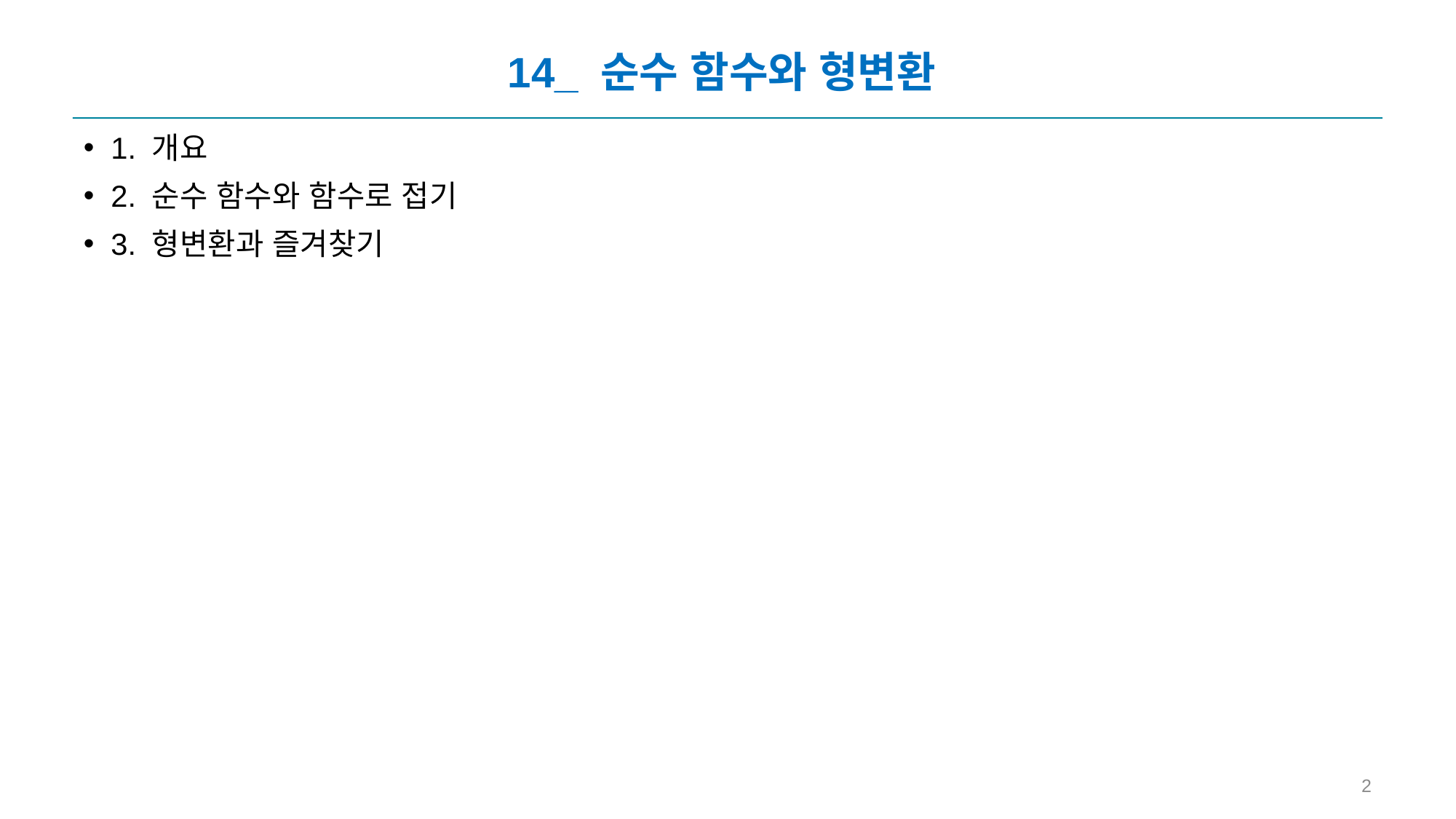

# 14_ 순수 함수와 형변환
1. 개요
2. 순수 함수와 함수로 접기
3. 형변환과 즐겨찾기
2